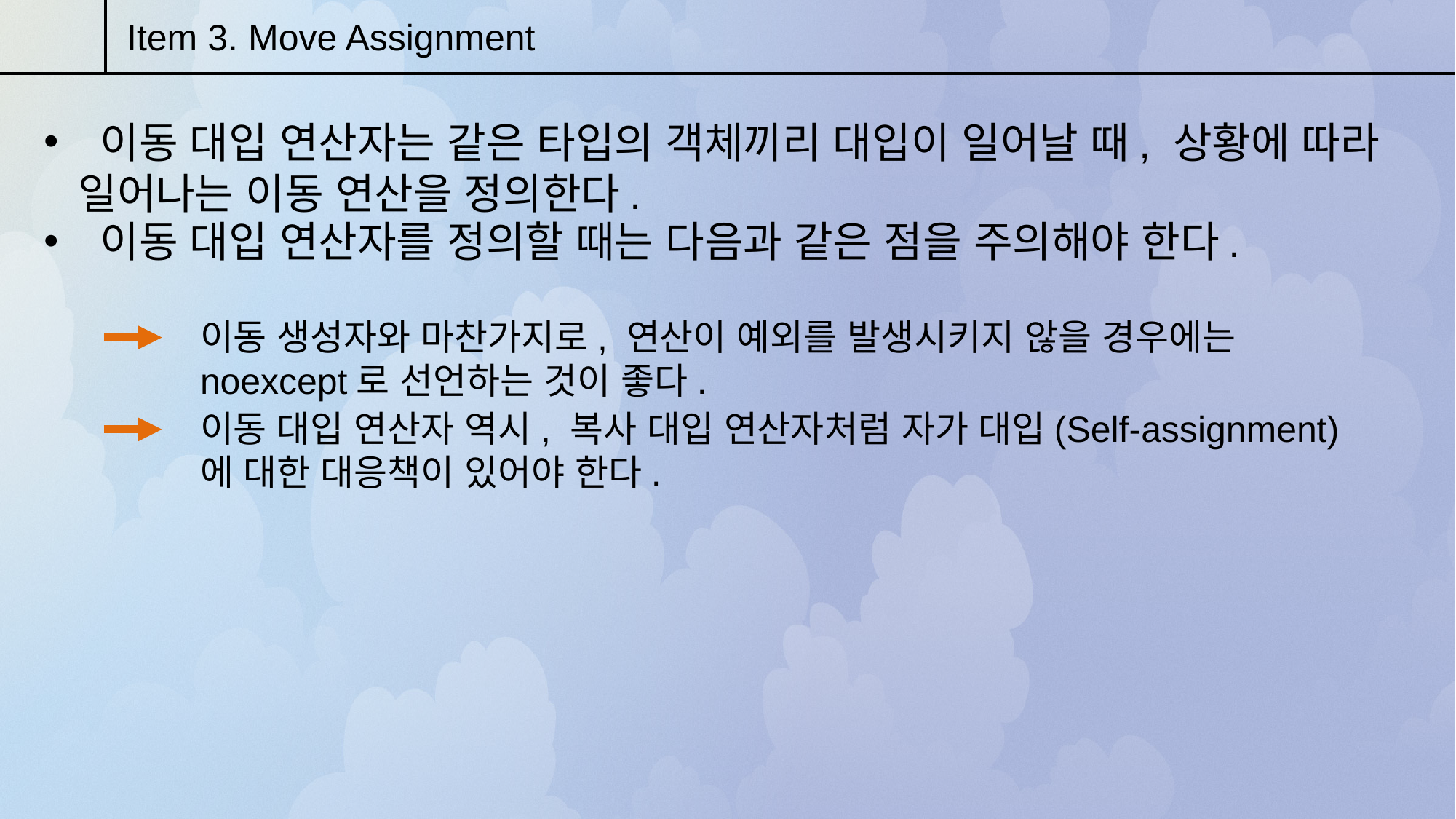

Item 3. Move Assignment
 이동 대입 연산자는 같은 타입의 객체끼리 대입이 일어날 때, 상황에 따라 일어나는 이동 연산을 정의한다.
 이동 대입 연산자를 정의할 때는 다음과 같은 점을 주의해야 한다.
이동 생성자와 마찬가지로, 연산이 예외를 발생시키지 않을 경우에는 noexcept로 선언하는 것이 좋다.
이동 대입 연산자 역시, 복사 대입 연산자처럼 자가 대입(Self-assignment)에 대한 대응책이 있어야 한다.